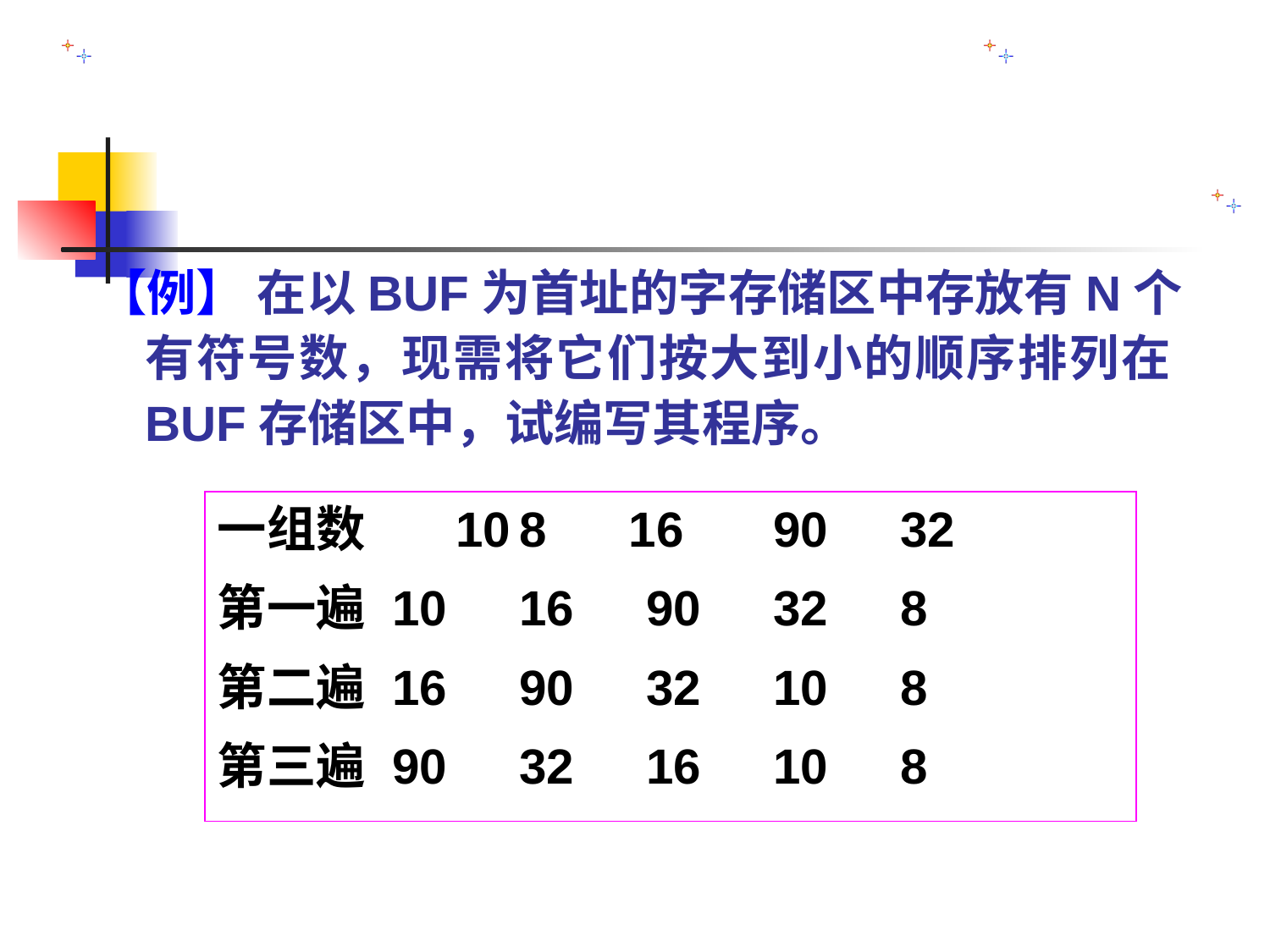

#
【例】 在以BUF为首址的字存储区中存放有N个有符号数，现需将它们按大到小的顺序排列在BUF存储区中，试编写其程序。
一组数       10	8      16	90	32
第一遍	10	16	90	32	8
第二遍	16	90	32	10	8
第三遍	90	32	16	10	8